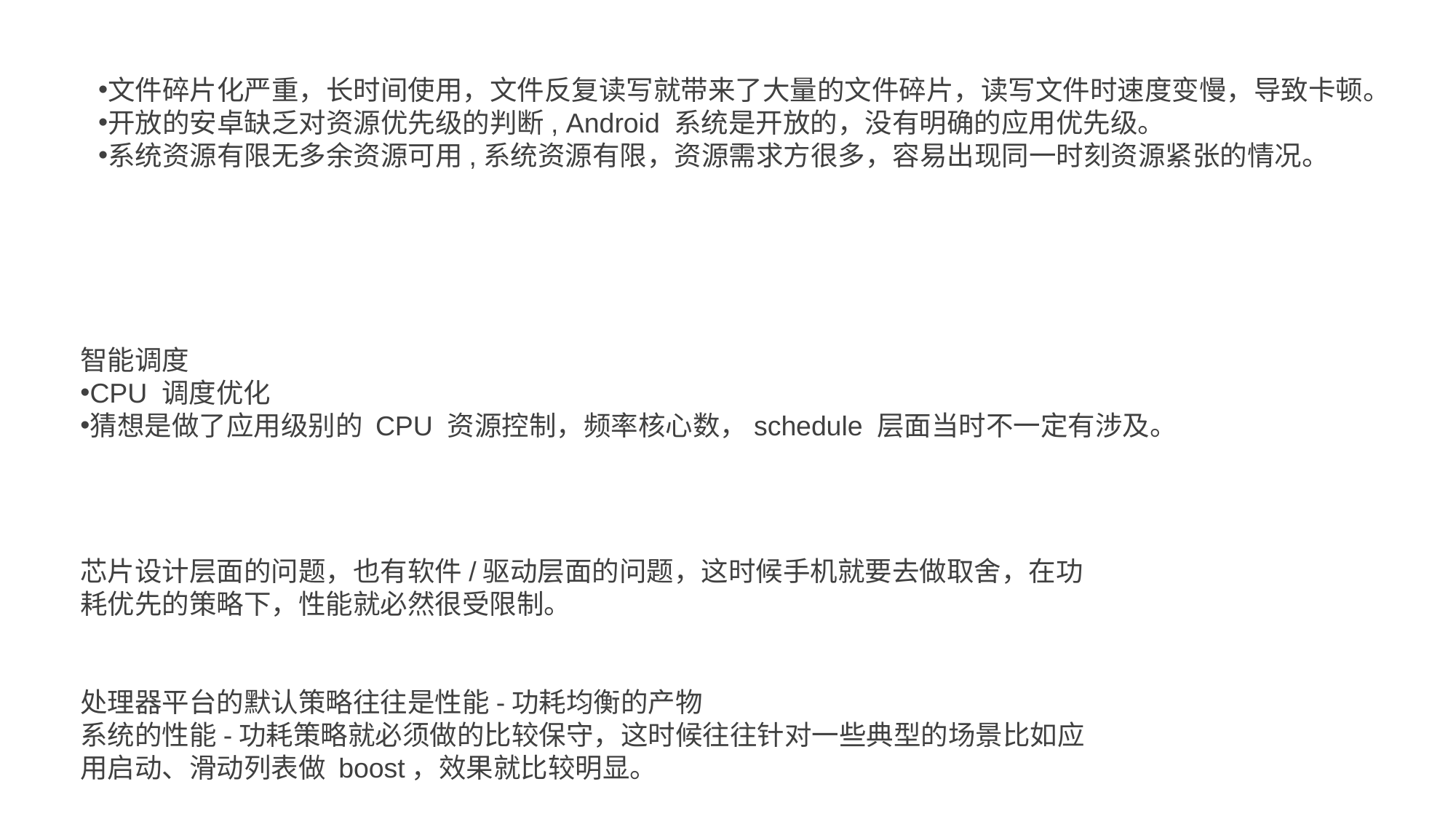

文件碎片化严重，长时间使用，文件反复读写就带来了大量的文件碎片，读写文件时速度变慢，导致卡顿。
开放的安卓缺乏对资源优先级的判断, Android 系统是开放的，没有明确的应用优先级。
系统资源有限无多余资源可用,系统资源有限，资源需求方很多，容易出现同一时刻资源紧张的情况。
智能调度
CPU 调度优化
猜想是做了应用级别的 CPU 资源控制，频率核心数，schedule 层面当时不一定有涉及。
芯片设计层面的问题，也有软件/驱动层面的问题，这时候手机就要去做取舍，在功耗优先的策略下，性能就必然很受限制。

处理器平台的默认策略往往是性能-功耗均衡的产物
系统的性能-功耗策略就必须做的比较保守，这时候往往针对一些典型的场景比如应用启动、滑动列表做 boost，效果就比较明显。